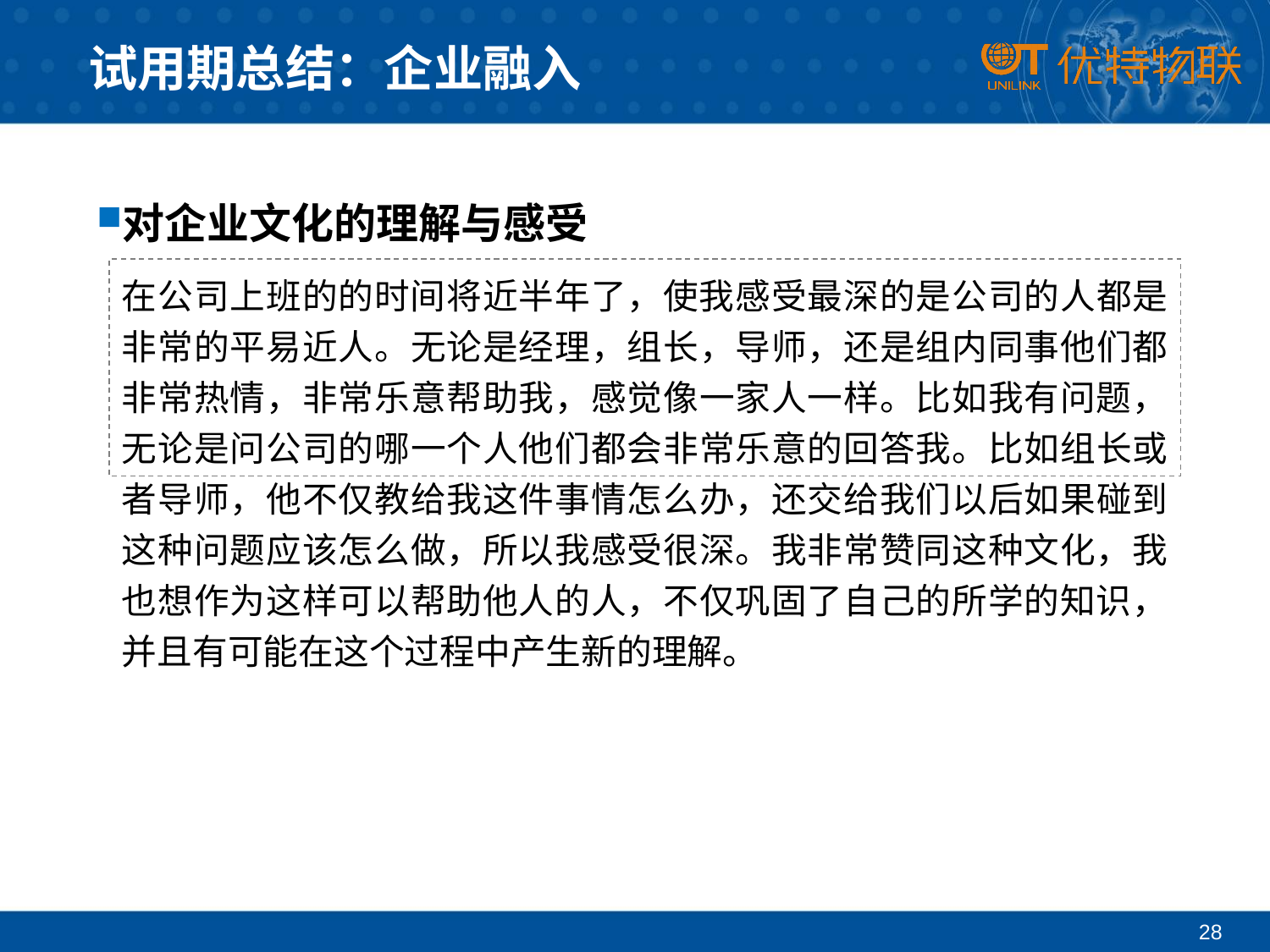

# 试用期总结：企业融入
对企业文化的理解与感受

在公司上班的的时间将近半年了，使我感受最深的是公司的人都是非常的平易近人。无论是经理，组长，导师，还是组内同事他们都非常热情，非常乐意帮助我，感觉像一家人一样。比如我有问题，无论是问公司的哪一个人他们都会非常乐意的回答我。比如组长或者导师，他不仅教给我这件事情怎么办，还交给我们以后如果碰到这种问题应该怎么做，所以我感受很深。我非常赞同这种文化，我也想作为这样可以帮助他人的人，不仅巩固了自己的所学的知识，并且有可能在这个过程中产生新的理解。
28